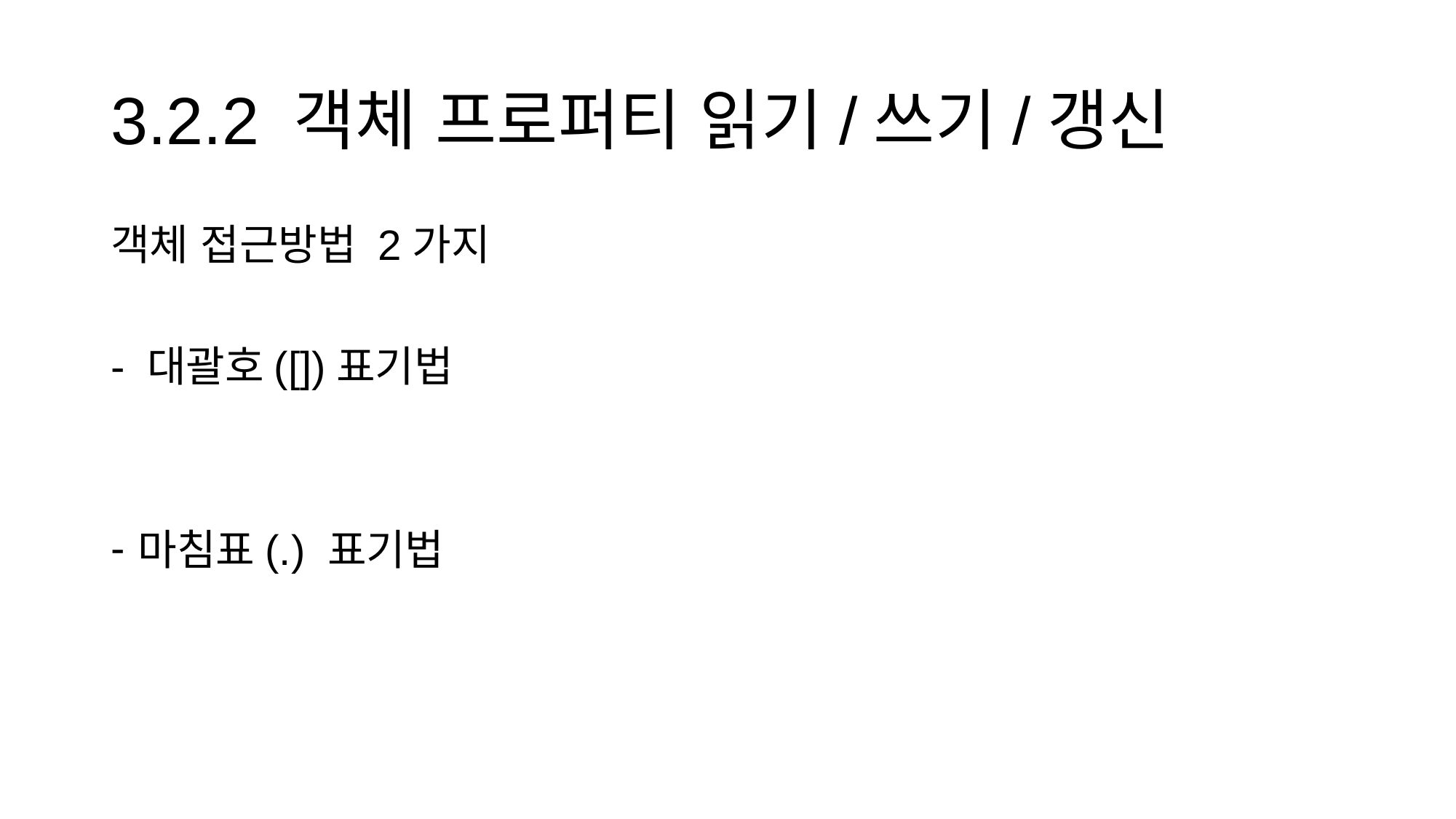

# 3.2.2 객체 프로퍼티 읽기/쓰기/갱신
객체 접근방법 2가지

- 대괄호([])표기법

마침표(.) 표기법